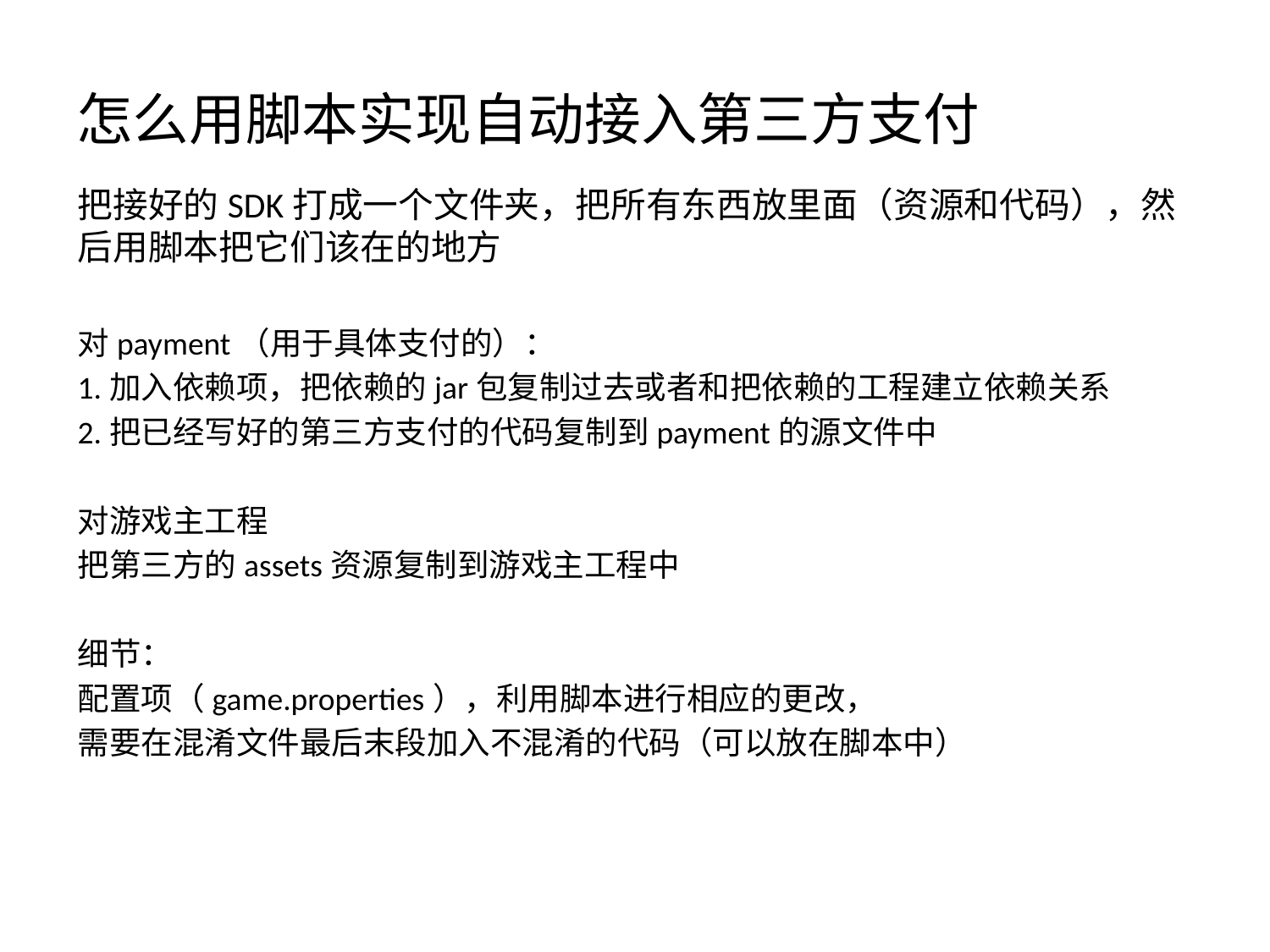

# 怎么用脚本实现自动接入第三方支付
把接好的SDK打成一个文件夹，把所有东西放里面（资源和代码），然后用脚本把它们该在的地方

对payment（用于具体支付的）：
1.加入依赖项，把依赖的jar包复制过去或者和把依赖的工程建立依赖关系
2.把已经写好的第三方支付的代码复制到payment的源文件中

对游戏主工程
把第三方的assets资源复制到游戏主工程中

细节：
配置项（game.properties），利用脚本进行相应的更改，
需要在混淆文件最后末段加入不混淆的代码（可以放在脚本中）